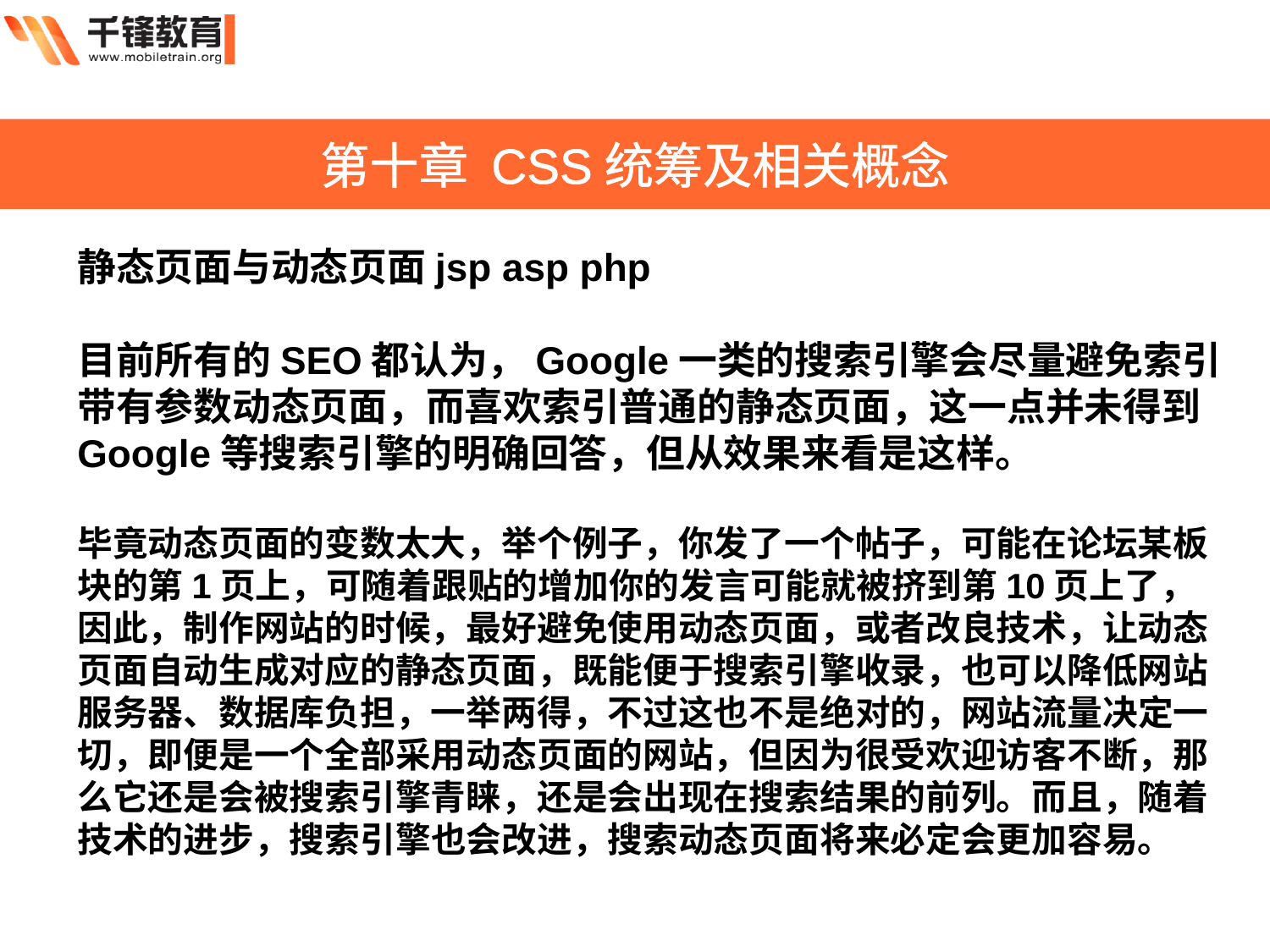

第十章 CSS统筹及相关概念
静态页面与动态页面jsp asp php

目前所有的SEO都认为，Google一类的搜索引擎会尽量避免索引带有参数动态页面，而喜欢索引普通的静态页面，这一点并未得到Google等搜索引擎的明确回答，但从效果来看是这样。

毕竟动态页面的变数太大，举个例子，你发了一个帖子，可能在论坛某板块的第1页上，可随着跟贴的增加你的发言可能就被挤到第10页上了， 因此，制作网站的时候，最好避免使用动态页面，或者改良技术，让动态页面自动生成对应的静态页面，既能便于搜索引擎收录，也可以降低网站服务器、数据库负担，一举两得，不过这也不是绝对的，网站流量决定一切，即便是一个全部采用动态页面的网站，但因为很受欢迎访客不断，那么它还是会被搜索引擎青睐，还是会出现在搜索结果的前列。而且，随着技术的进步，搜索引擎也会改进，搜索动态页面将来必定会更加容易。